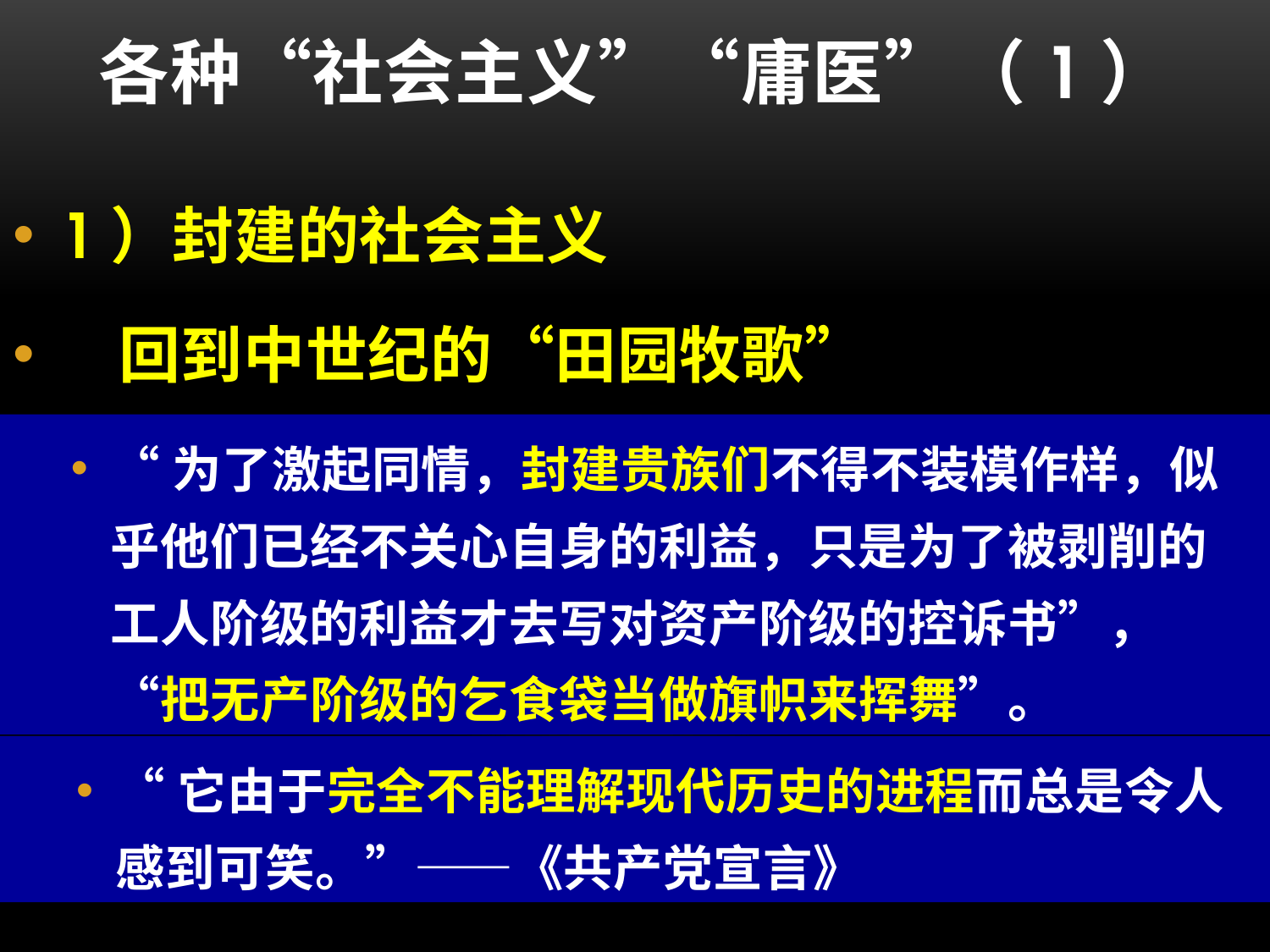

# 各种“社会主义”“庸医”（1）
1）封建的社会主义
   回到中世纪的“田园牧歌”
“为了激起同情，封建贵族们不得不装模作样，似乎他们已经不关心自身的利益，只是为了被剥削的工人阶级的利益才去写对资产阶级的控诉书”，“把无产阶级的乞食袋当做旗帜来挥舞”。
“它由于完全不能理解现代历史的进程而总是令人感到可笑。”——《共产党宣言》